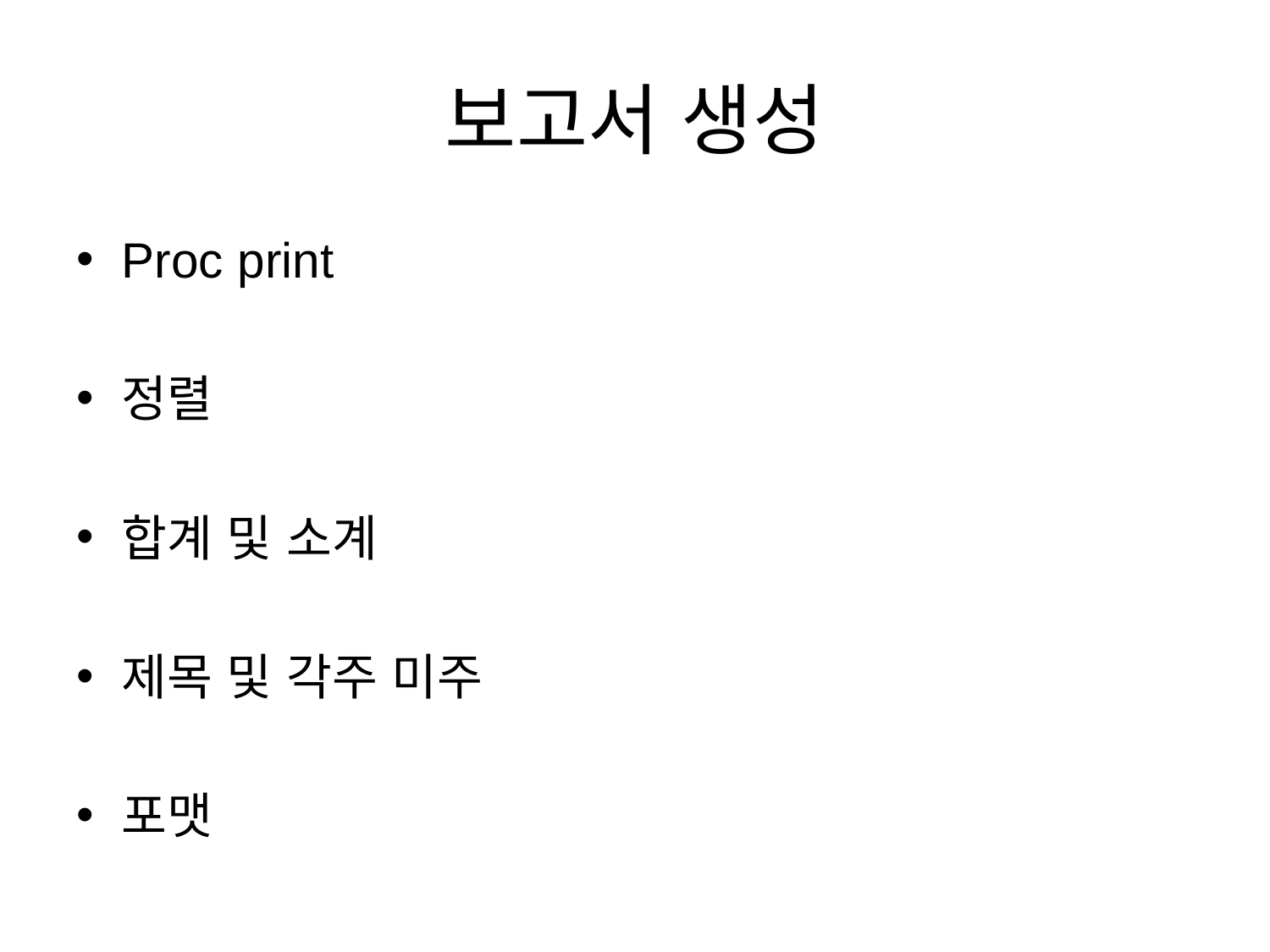

# 보고서 생성
Proc print

정렬

합계 및 소계

제목 및 각주 미주

포맷